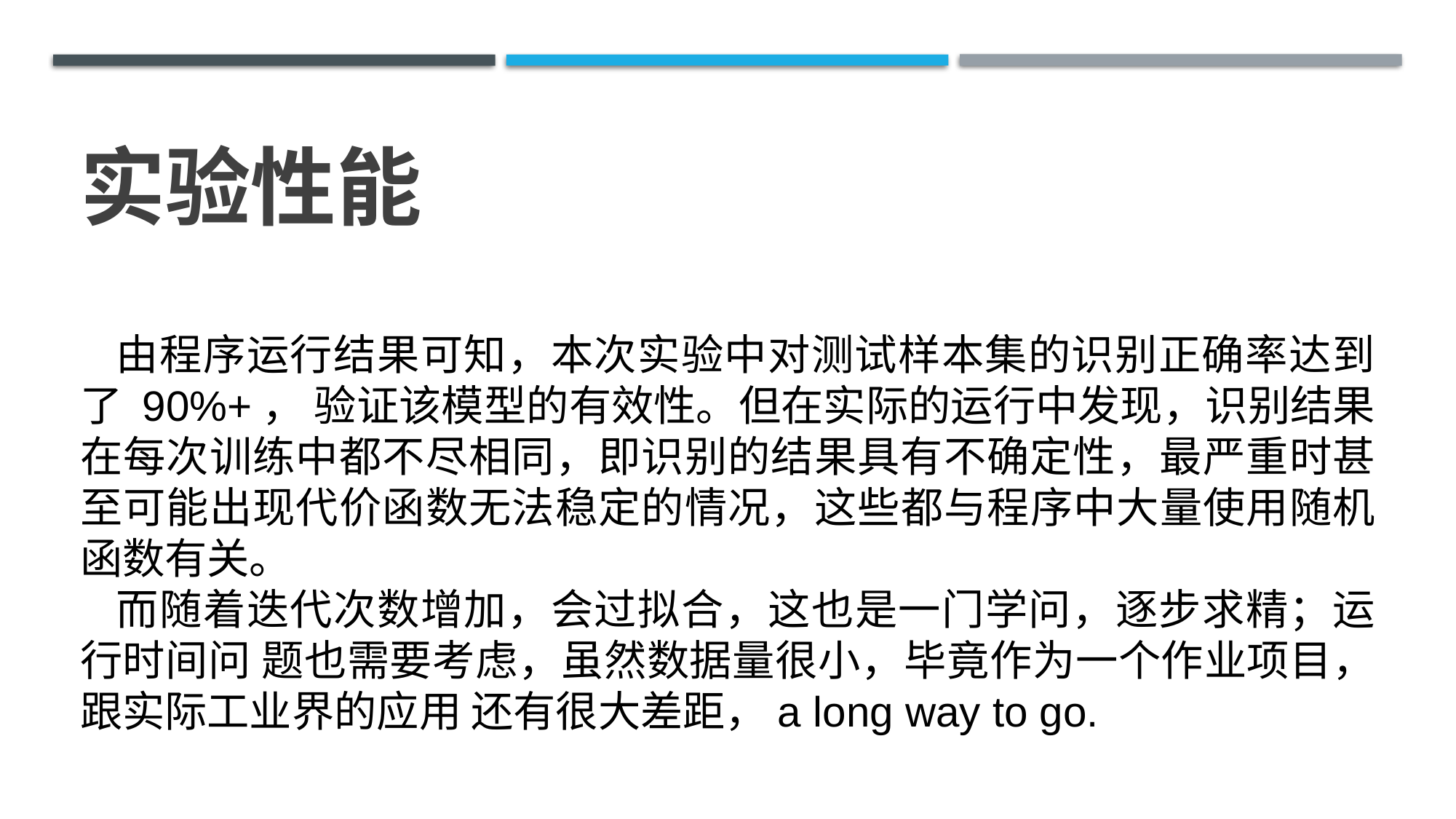

# 实验性能

由程序运行结果可知，本次实验中对测试样本集的识别正确率达到了 90%+， 验证该模型的有效性。但在实际的运行中发现，识别结果在每次训练中都不尽相同，即识别的结果具有不确定性，最严重时甚至可能出现代价函数无法稳定的情况，这些都与程序中大量使用随机函数有关。
而随着迭代次数增加，会过拟合，这也是一门学问，逐步求精；运行时间问 题也需要考虑，虽然数据量很小，毕竟作为一个作业项目，跟实际工业界的应用 还有很大差距，a long way to go.